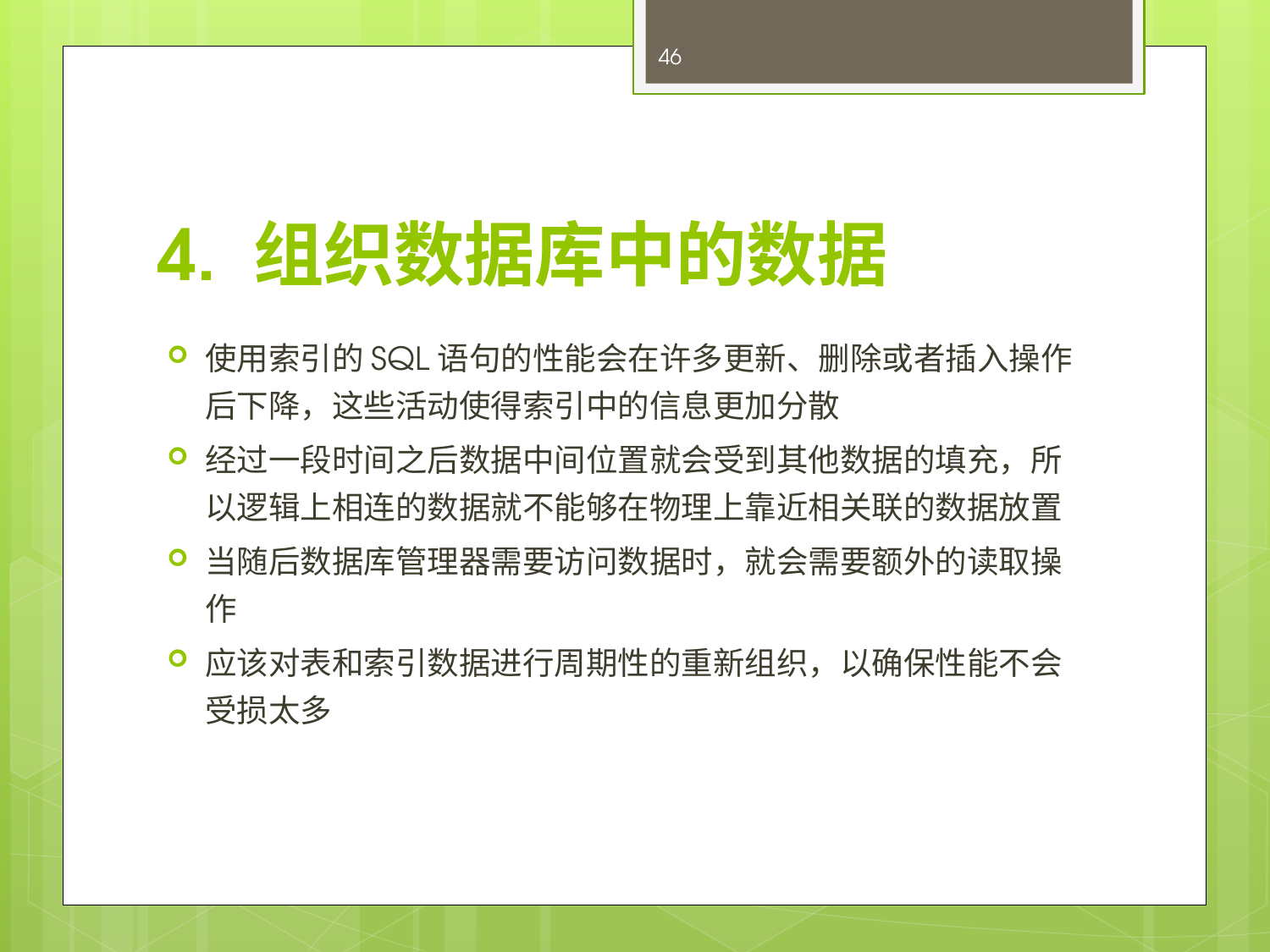

46
# 4. 组织数据库中的数据
使用索引的SQL语句的性能会在许多更新、删除或者插入操作后下降，这些活动使得索引中的信息更加分散
经过一段时间之后数据中间位置就会受到其他数据的填充，所以逻辑上相连的数据就不能够在物理上靠近相关联的数据放置
当随后数据库管理器需要访问数据时，就会需要额外的读取操作
应该对表和索引数据进行周期性的重新组织，以确保性能不会受损太多